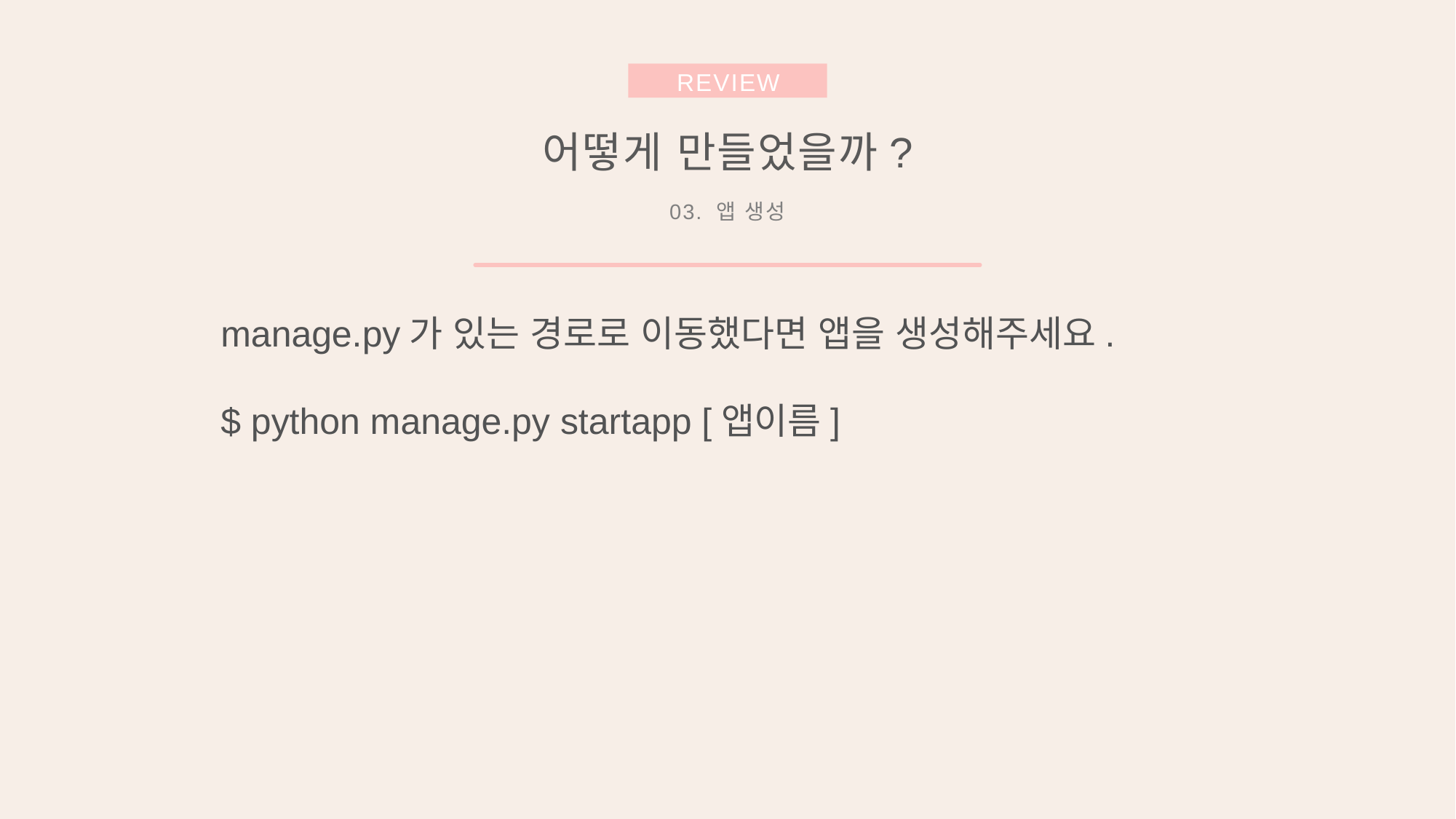

REVIEW
어떻게 만들었을까?
03. 앱 생성
manage.py가 있는 경로로 이동했다면 앱을 생성해주세요.

$ python manage.py startapp [앱이름]